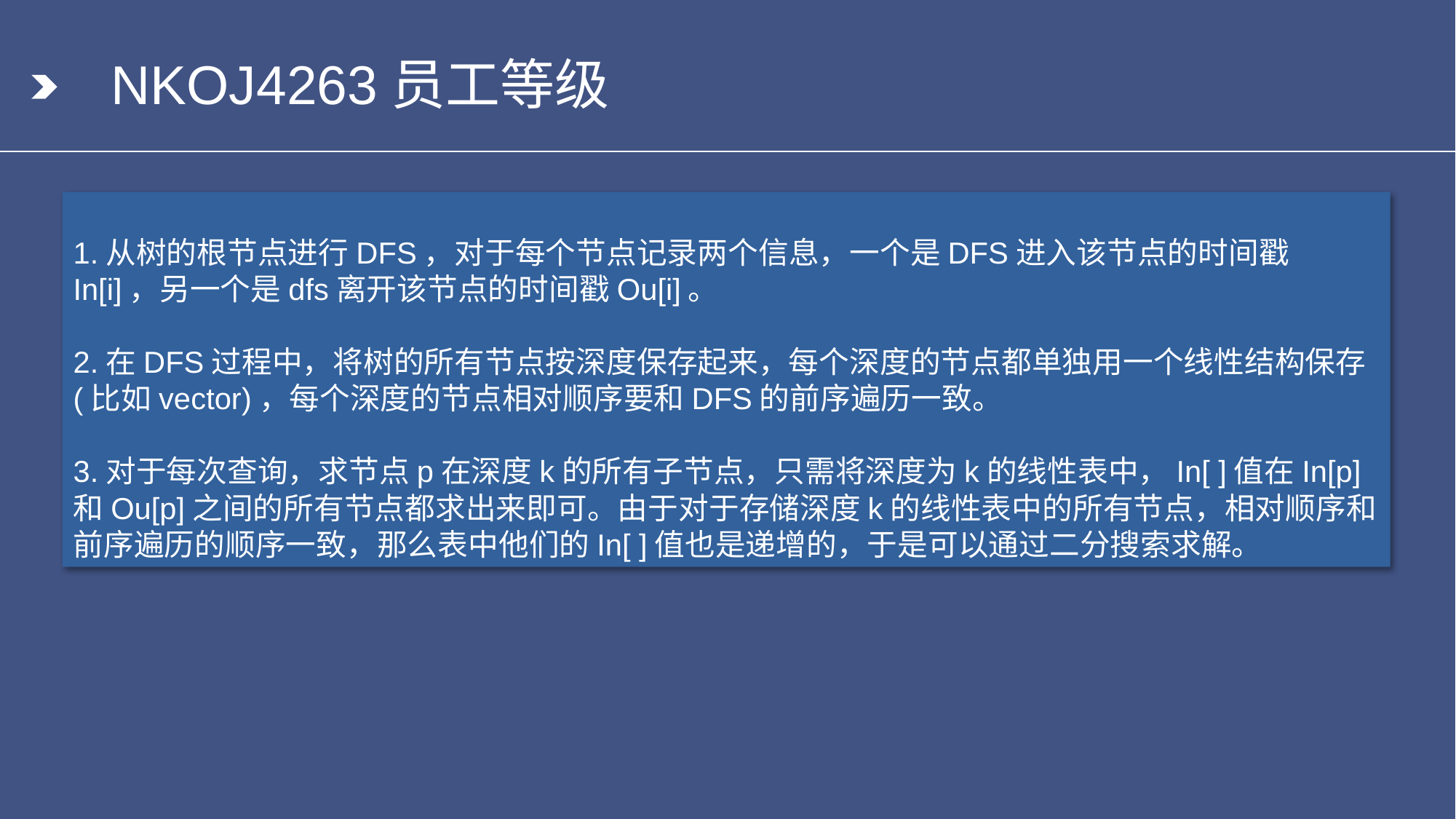

# NKOJ4263员工等级

1.从树的根节点进行DFS，对于每个节点记录两个信息，一个是DFS进入该节点的时间戳In[i]，另一个是dfs离开该节点的时间戳Ou[i]。

2.在DFS过程中，将树的所有节点按深度保存起来，每个深度的节点都单独用一个线性结构保存(比如vector)，每个深度的节点相对顺序要和DFS的前序遍历一致。

3.对于每次查询，求节点p在深度k的所有子节点，只需将深度为k的线性表中，In[ ]值在In[p]和Ou[p]之间的所有节点都求出来即可。由于对于存储深度k的线性表中的所有节点，相对顺序和前序遍历的顺序一致，那么表中他们的In[ ]值也是递增的，于是可以通过二分搜索求解。